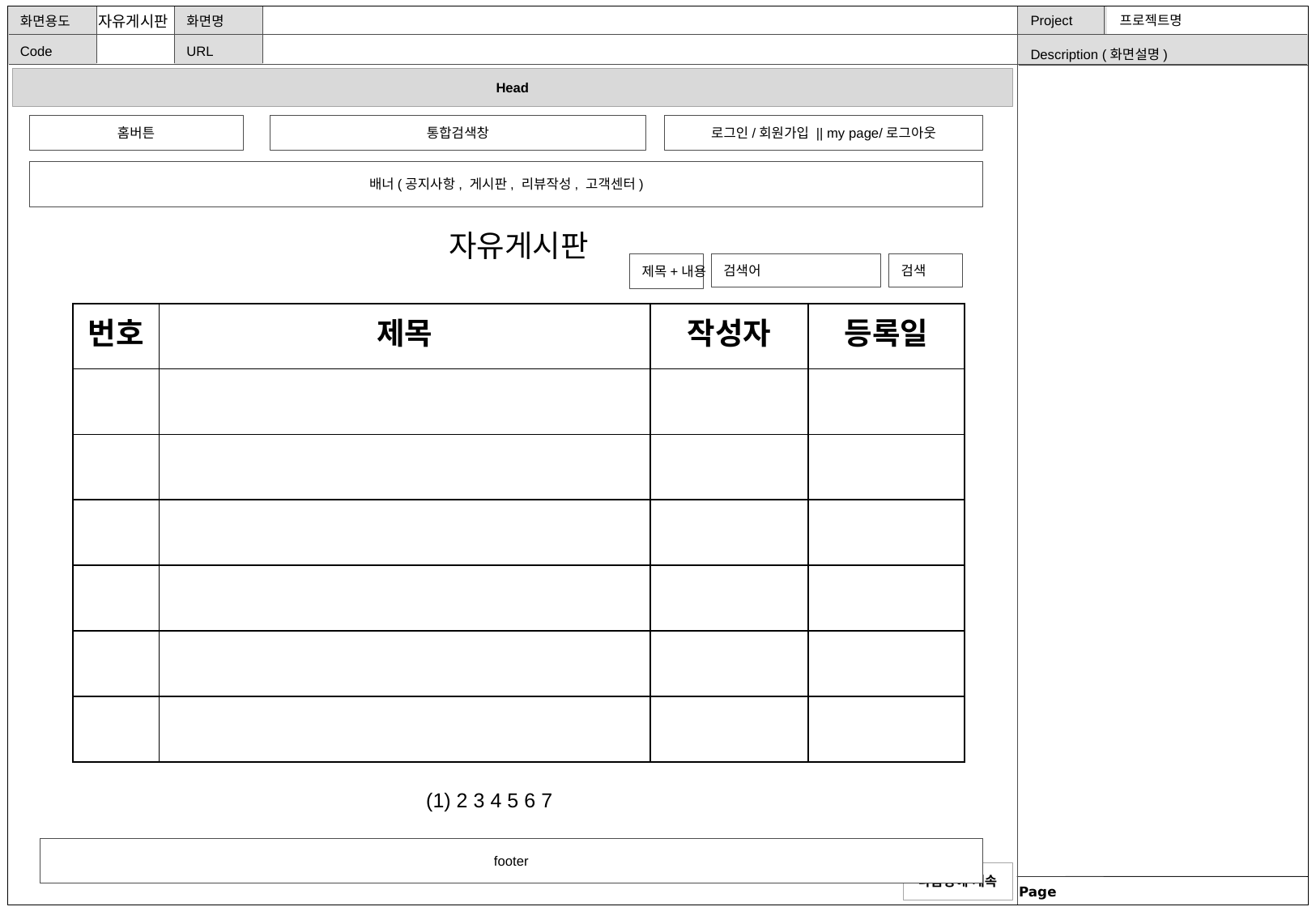

자유게시판
홈버튼
통합검색창
로그인/회원가입 || my page/로그아웃
배너(공지사항, 게시판, 리뷰작성, 고객센터)
자유게시판
제목+내용
검색어
검색
| 번호 | 제목 | 작성자 | 등록일 |
| --- | --- | --- | --- |
|  |  |  |  |
|  |  |  |  |
|  |  |  |  |
|  |  |  |  |
|  |  |  |  |
|  |  |  |  |
(1) 2 3 4 5 6 7
footer
footer